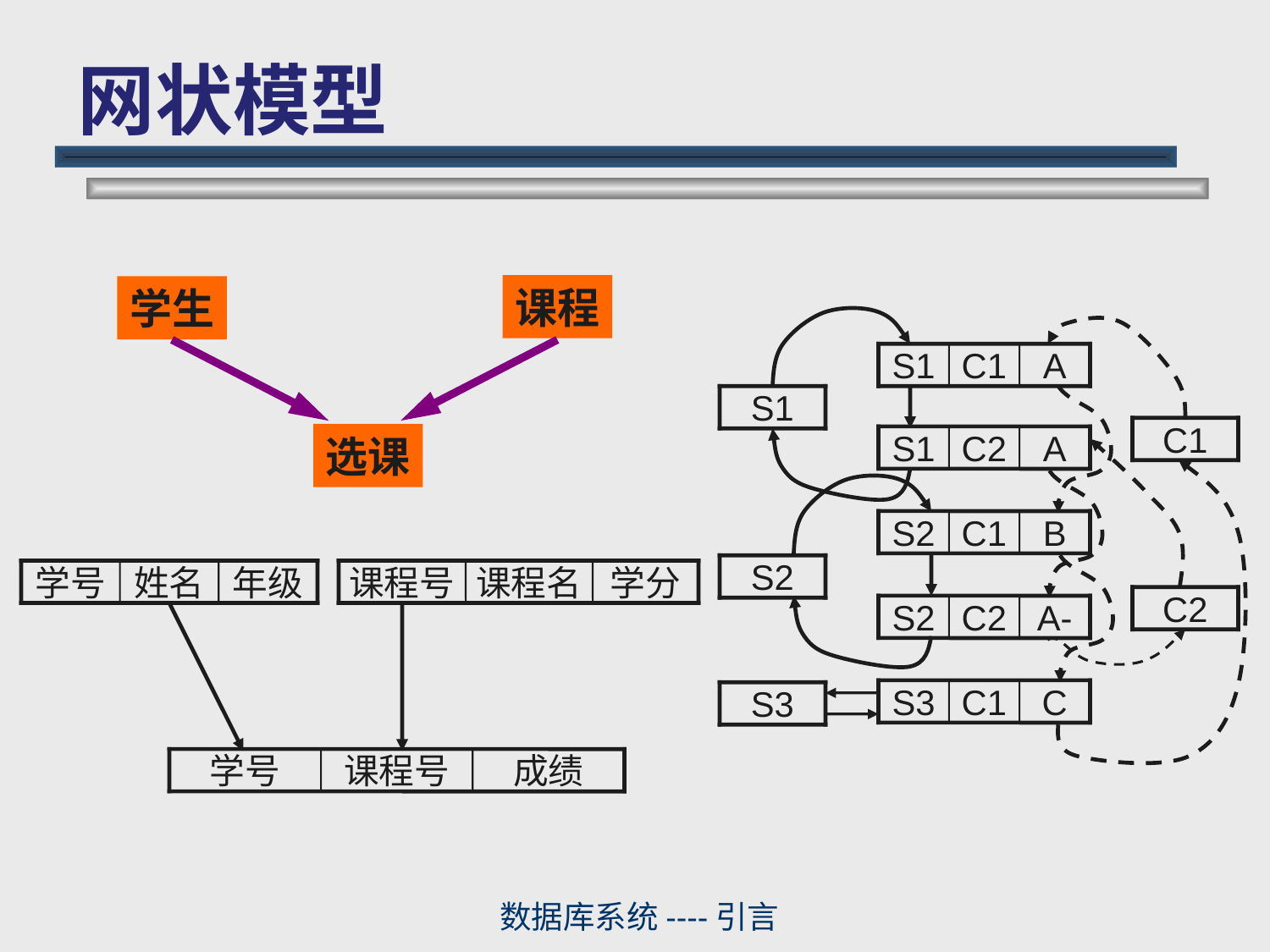

# 网状模型
课程
学生

选课

S1

C1

A

S1

C1

S1

C2

A

S2

C1

B

S2

C2

S2

C2

A-

S3

C1

C

S3

学号

姓名

年级

课程号

课程名

学分

学号

课程号

成绩

数据库系统----引言